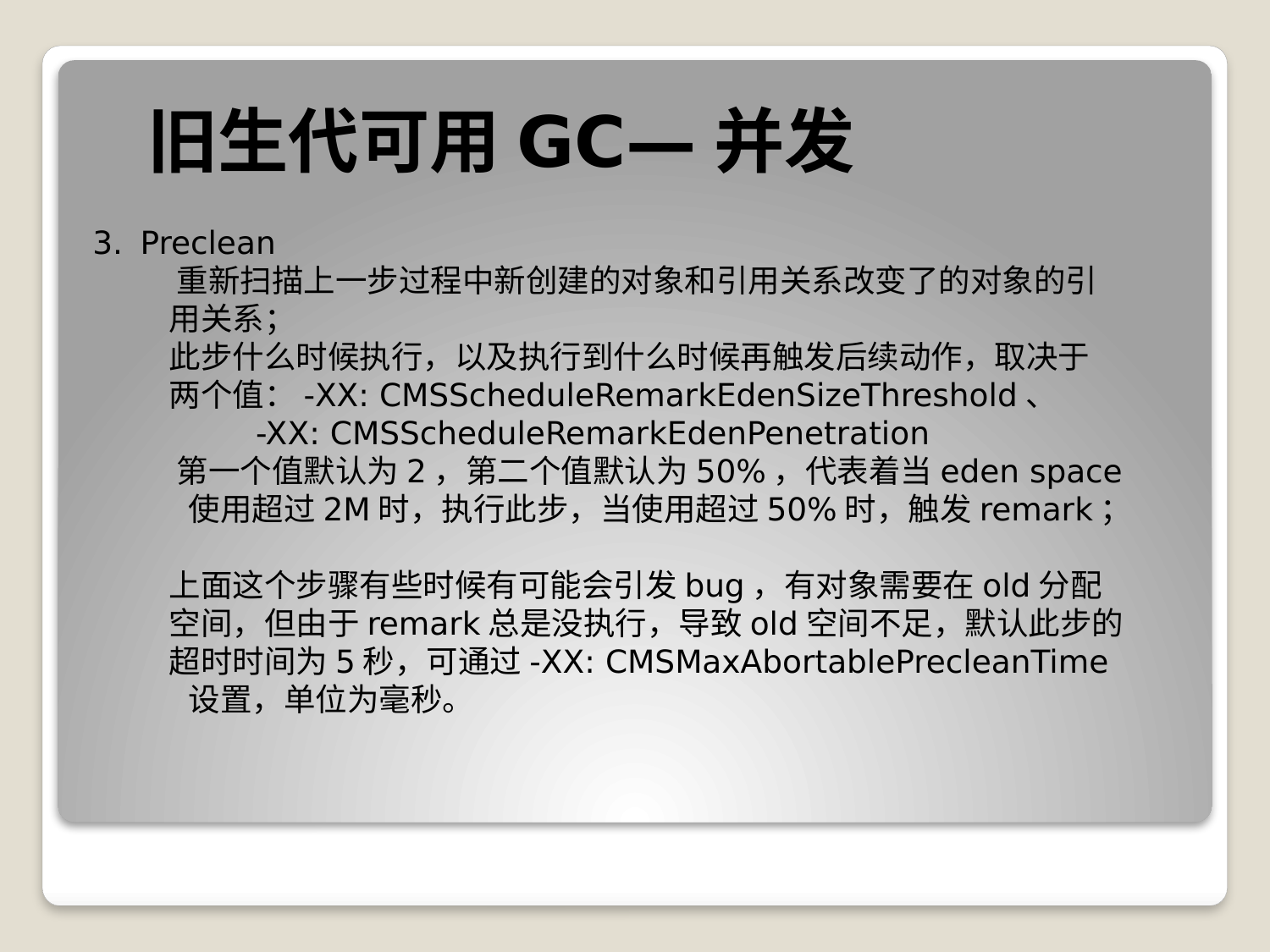

旧生代可用GC—并发
Preclean
    	    重新扫描上一步过程中新创建的对象和引用关系改变了的对象的引
    用关系；
    此步什么时候执行，以及执行到什么时候再触发后续动作，取决于
    两个值：-XX: CMSScheduleRemarkEdenSizeThreshold、
               -XX: CMSScheduleRemarkEdenPenetration
	    第一个值默认为2，第二个值默认为50%，代表着当eden space
    使用超过2M时，执行此步，当使用超过50%时，触发remark；
    上面这个步骤有些时候有可能会引发bug，有对象需要在old分配
    空间，但由于remark总是没执行，导致old空间不足，默认此步的
    超时时间为5秒，可通过-XX: CMSMaxAbortablePrecleanTime
    设置，单位为毫秒。